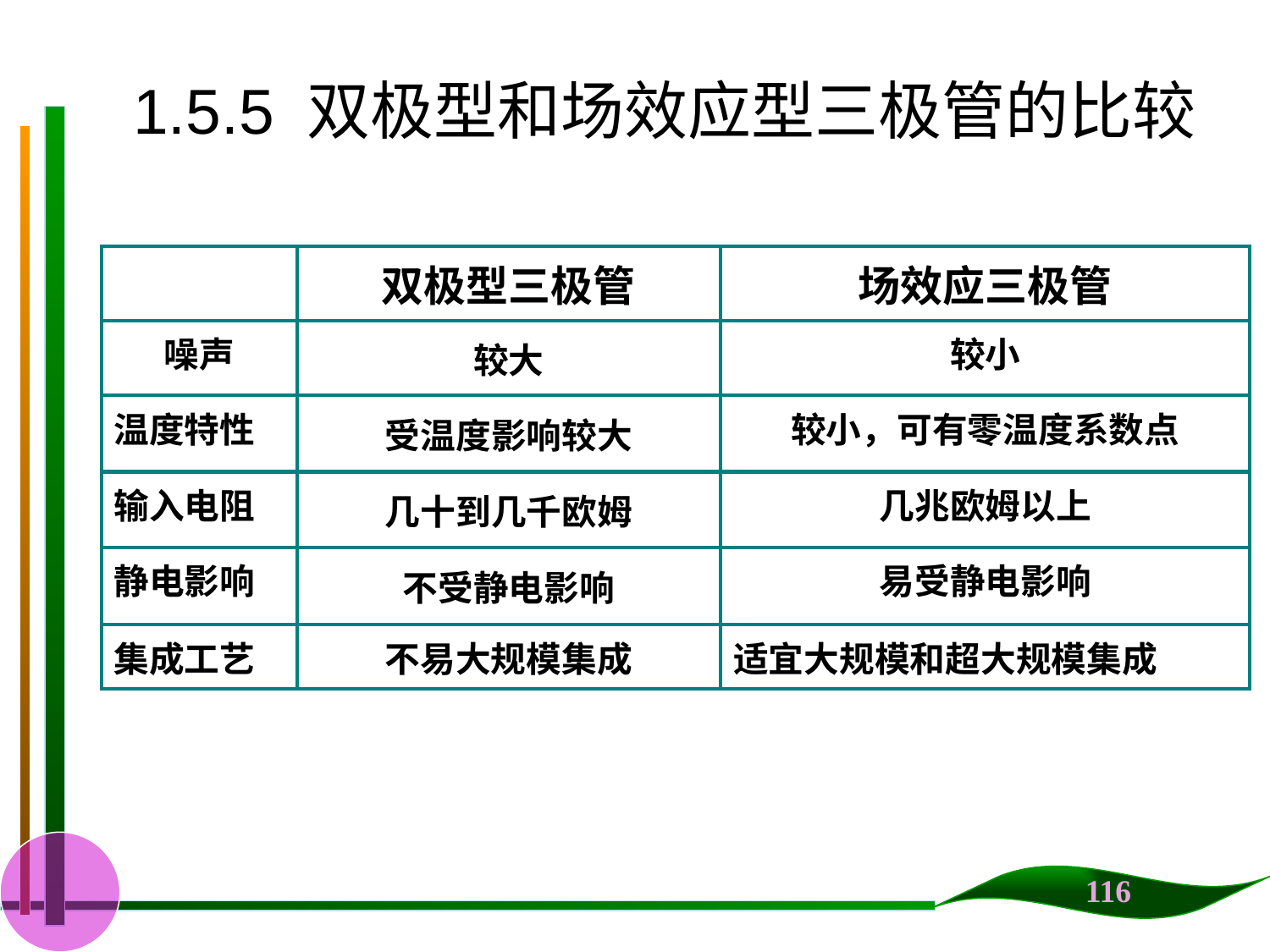

1.5.5 双极型和场效应型三极管的比较
|  | 双极型三极管 | 场效应三极管 |
| --- | --- | --- |
| 噪声 | 较大 | 较小 |
| 温度特性 | 受温度影响较大 | 较小，可有零温度系数点 |
| 输入电阻 | 几十到几千欧姆 | 几兆欧姆以上 |
| 静电影响 | 不受静电影响 | 易受静电影响 |
| 集成工艺 | 不易大规模集成 | 适宜大规模和超大规模集成 |
116